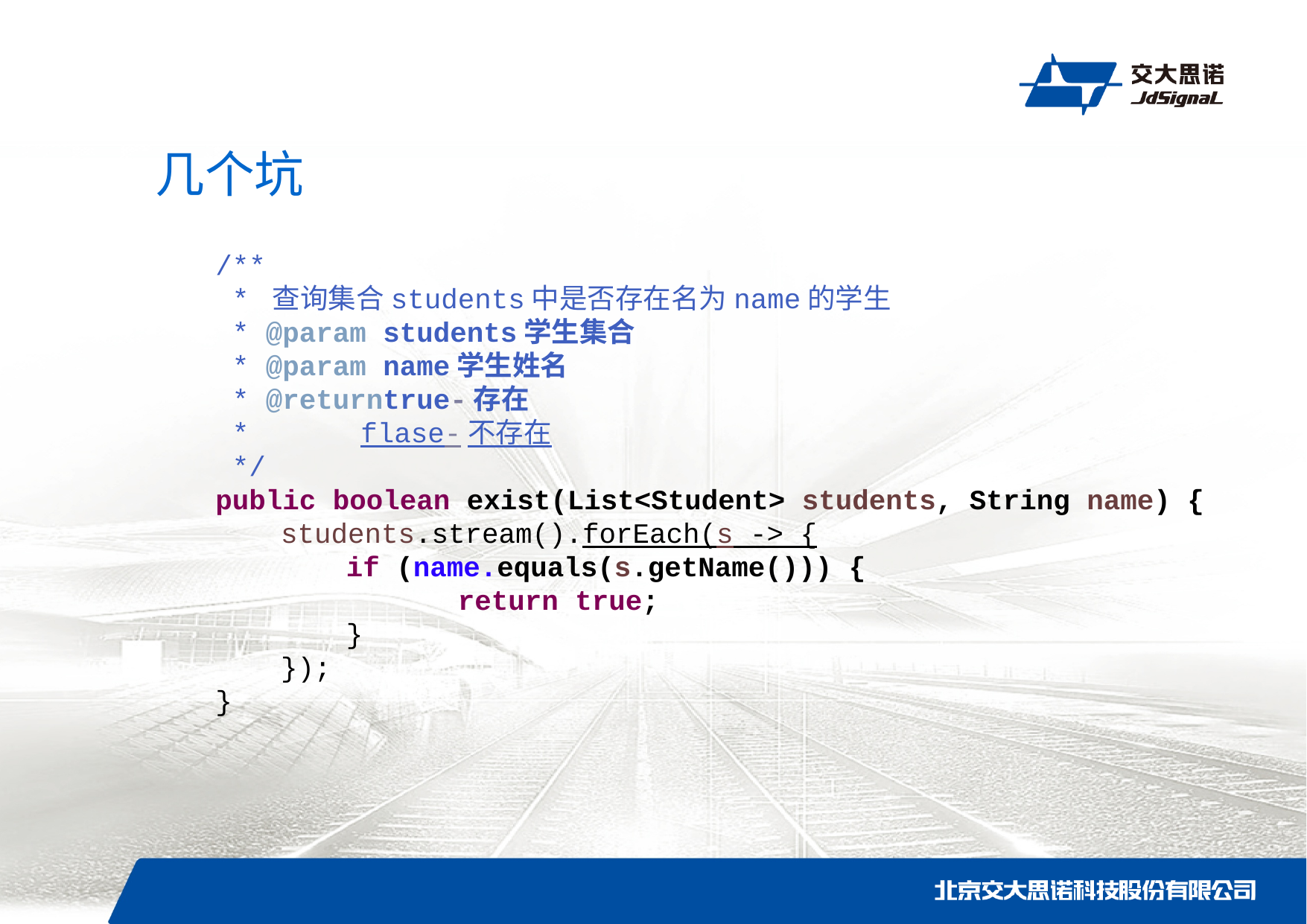

几个坑
/**
 * 查询集合students中是否存在名为name的学生
 * @param students学生集合
 * @param name学生姓名
 * @returntrue-存在
 * 	  flase-不存在
 */
public boolean exist(List<Student> students, String name) {
students.stream().forEach(s -> {
if (name.equals(s.getName())) {
	return true;
}
});
}